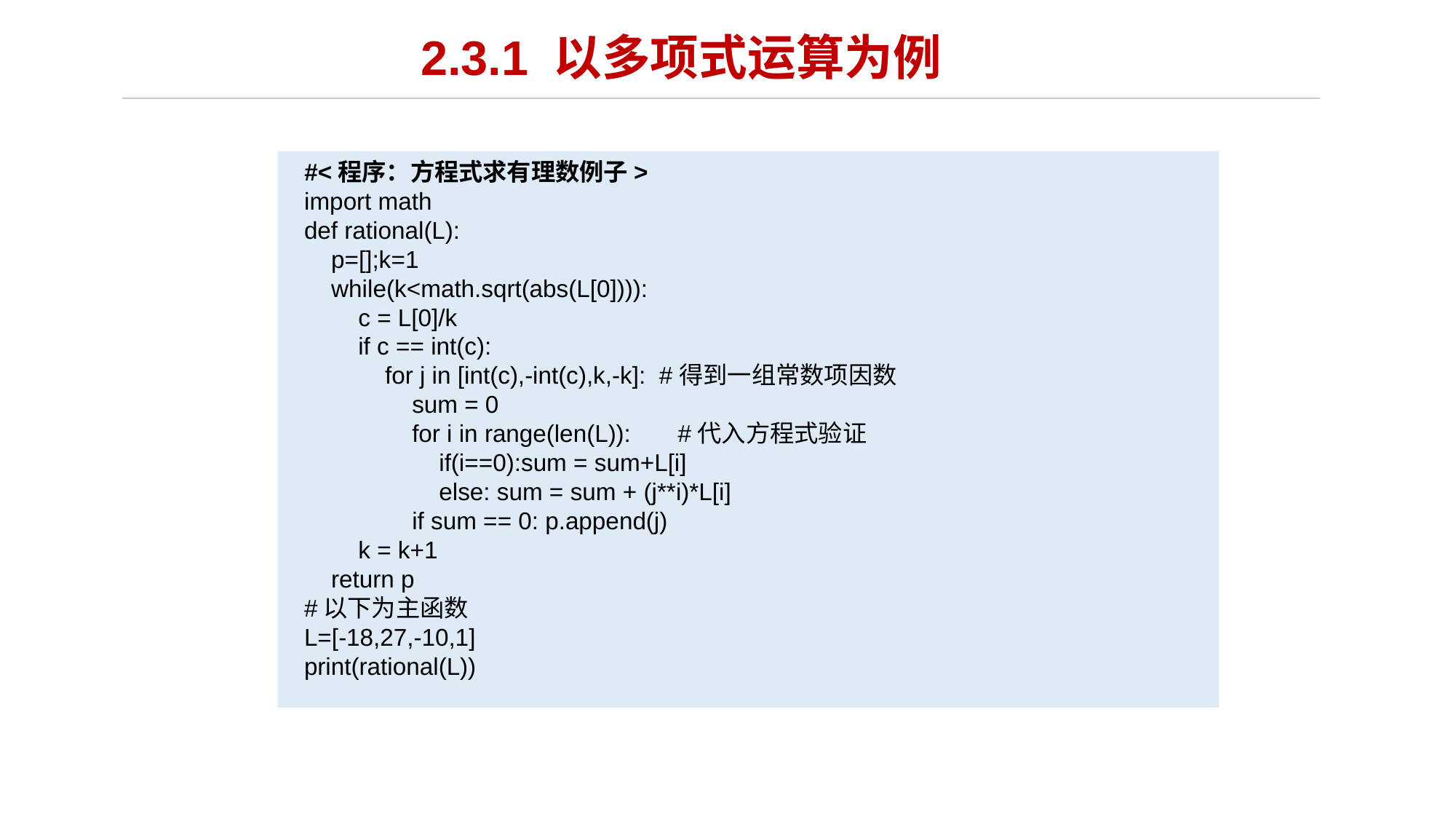

# 2.3.1 以多项式运算为例
#<程序：方程式求有理数例子>
import math
def rational(L):
    p=[];k=1
    while(k<math.sqrt(abs(L[0]))):
        c = L[0]/k
        if c == int(c):
            for j in [int(c),-int(c),k,-k]:  #得到一组常数项因数
                sum = 0
                for i in range(len(L)):       #代入方程式验证
                    if(i==0):sum = sum+L[i]
                    else: sum = sum + (j**i)*L[i]
                if sum == 0: p.append(j)
        k = k+1
    return p
#以下为主函数
L=[-18,27,-10,1]
print(rational(L))